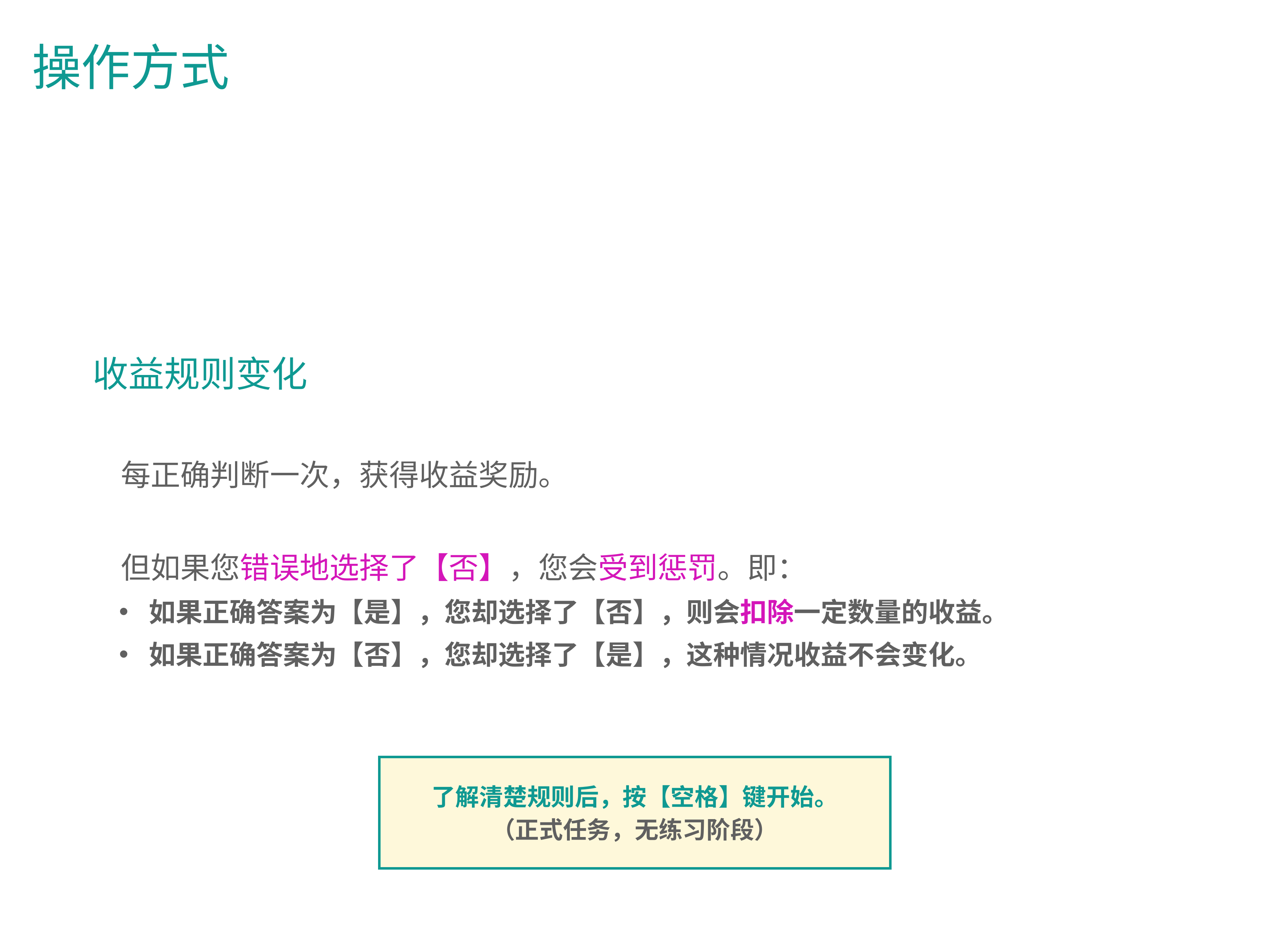

# 操作方式
收益规则变化

每正确判断一次，获得收益奖励。

但如果您错误地选择了【否】，您会受到惩罚。即：
如果正确答案为【是】，您却选择了【否】，则会扣除一定数量的收益。
如果正确答案为【否】，您却选择了【是】，这种情况收益不会变化。
了解清楚规则后，按【空格】键开始。
（正式任务，无练习阶段）